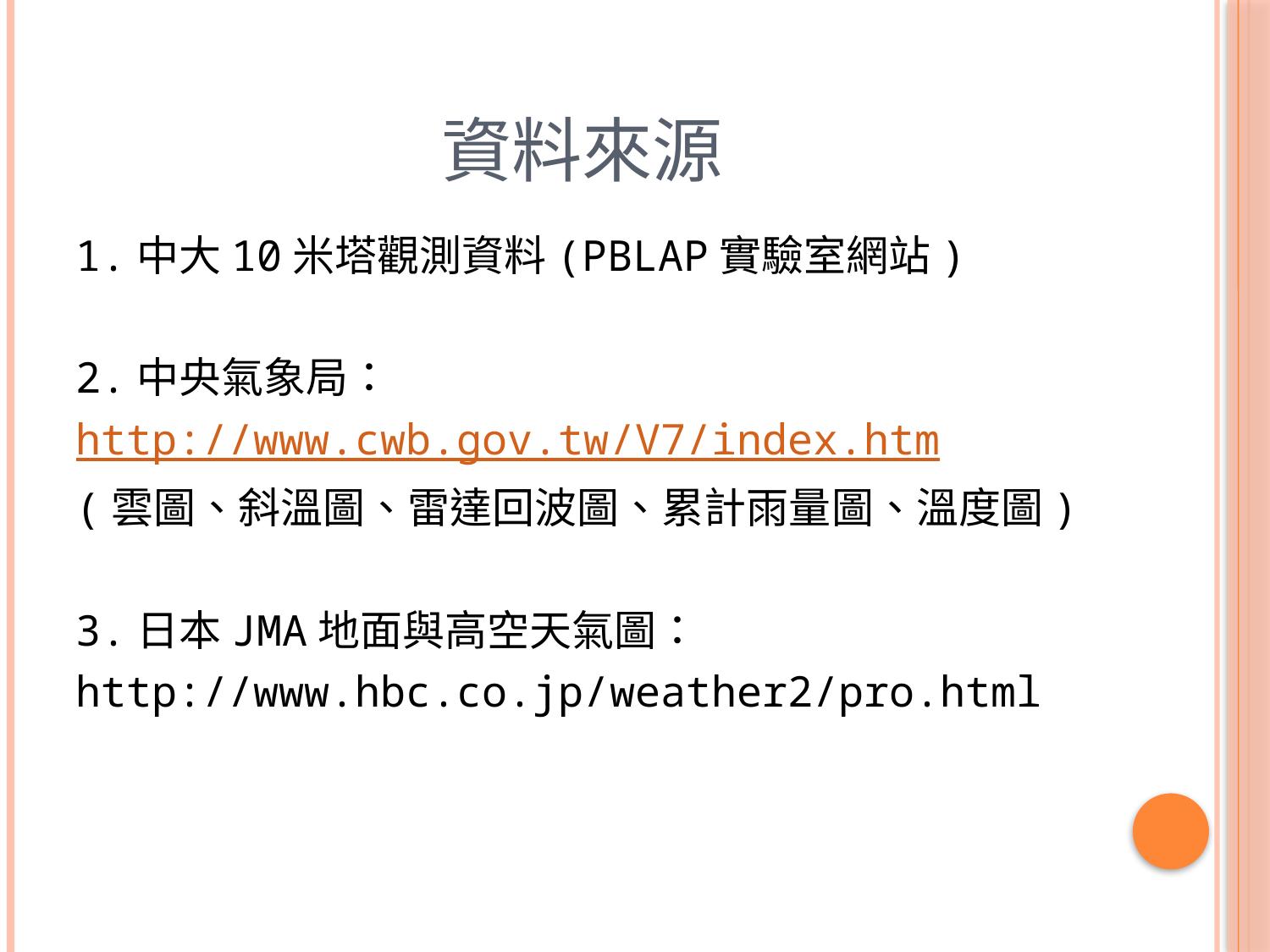

# 資料來源
1.中大10米塔觀測資料(PBLAP實驗室網站)

2.中央氣象局：
http://www.cwb.gov.tw/V7/index.htm
(雲圖、斜溫圖、雷達回波圖、累計雨量圖、溫度圖)

3.日本JMA地面與高空天氣圖：
http://www.hbc.co.jp/weather2/pro.html